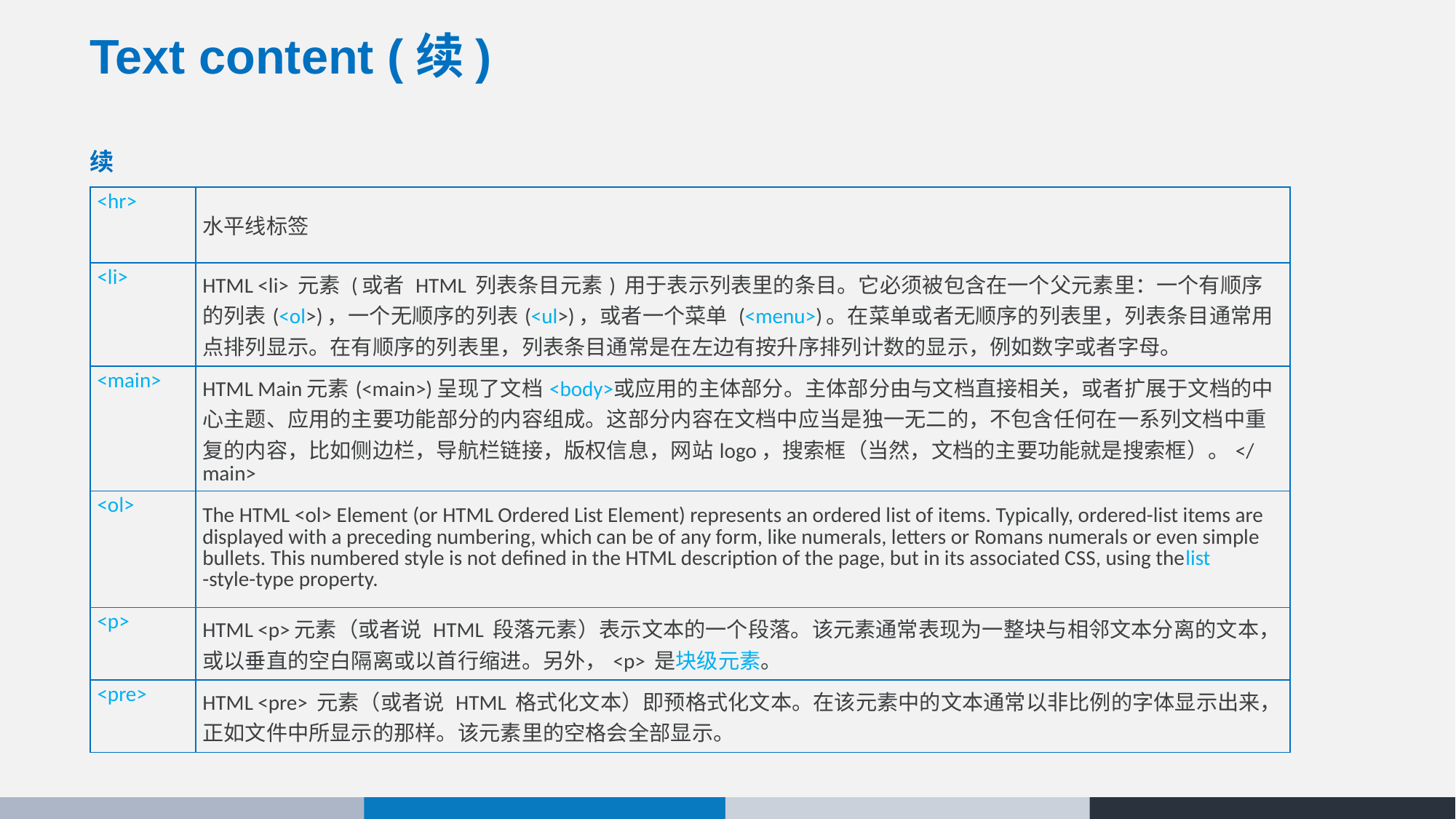

# Text content (续)

续
| <hr> | 水平线标签 |
| --- | --- |
| <li> | HTML <li> 元素 (或者 HTML 列表条目元素) 用于表示列表里的条目。它必须被包含在一个父元素里：一个有顺序的列表(<ol>)，一个无顺序的列表(<ul>)，或者一个菜单 (<menu>)。在菜单或者无顺序的列表里，列表条目通常用点排列显示。在有顺序的列表里，列表条目通常是在左边有按升序排列计数的显示，例如数字或者字母。 |
| <main> | HTML Main元素(<main>)呈现了文档<body>或应用的主体部分。主体部分由与文档直接相关，或者扩展于文档的中心主题、应用的主要功能部分的内容组成。这部分内容在文档中应当是独一无二的，不包含任何在一系列文档中重复的内容，比如侧边栏，导航栏链接，版权信息，网站logo，搜索框（当然，文档的主要功能就是搜索框）。</main> |
| <ol> | The HTML <ol> Element (or HTML Ordered List Element) represents an ordered list of items. Typically, ordered-list items are displayed with a preceding numbering, which can be of any form, like numerals, letters or Romans numerals or even simple bullets. This numbered style is not defined in the HTML description of the page, but in its associated CSS, using thelist-style-type property. |
| <p> | HTML <p>元素（或者说 HTML 段落元素）表示文本的一个段落。该元素通常表现为一整块与相邻文本分离的文本，或以垂直的空白隔离或以首行缩进。另外，<p> 是块级元素。 |
| <pre> | HTML <pre> 元素（或者说 HTML 格式化文本）即预格式化文本。在该元素中的文本通常以非比例的字体显示出来，正如文件中所显示的那样。该元素里的空格会全部显示。 |